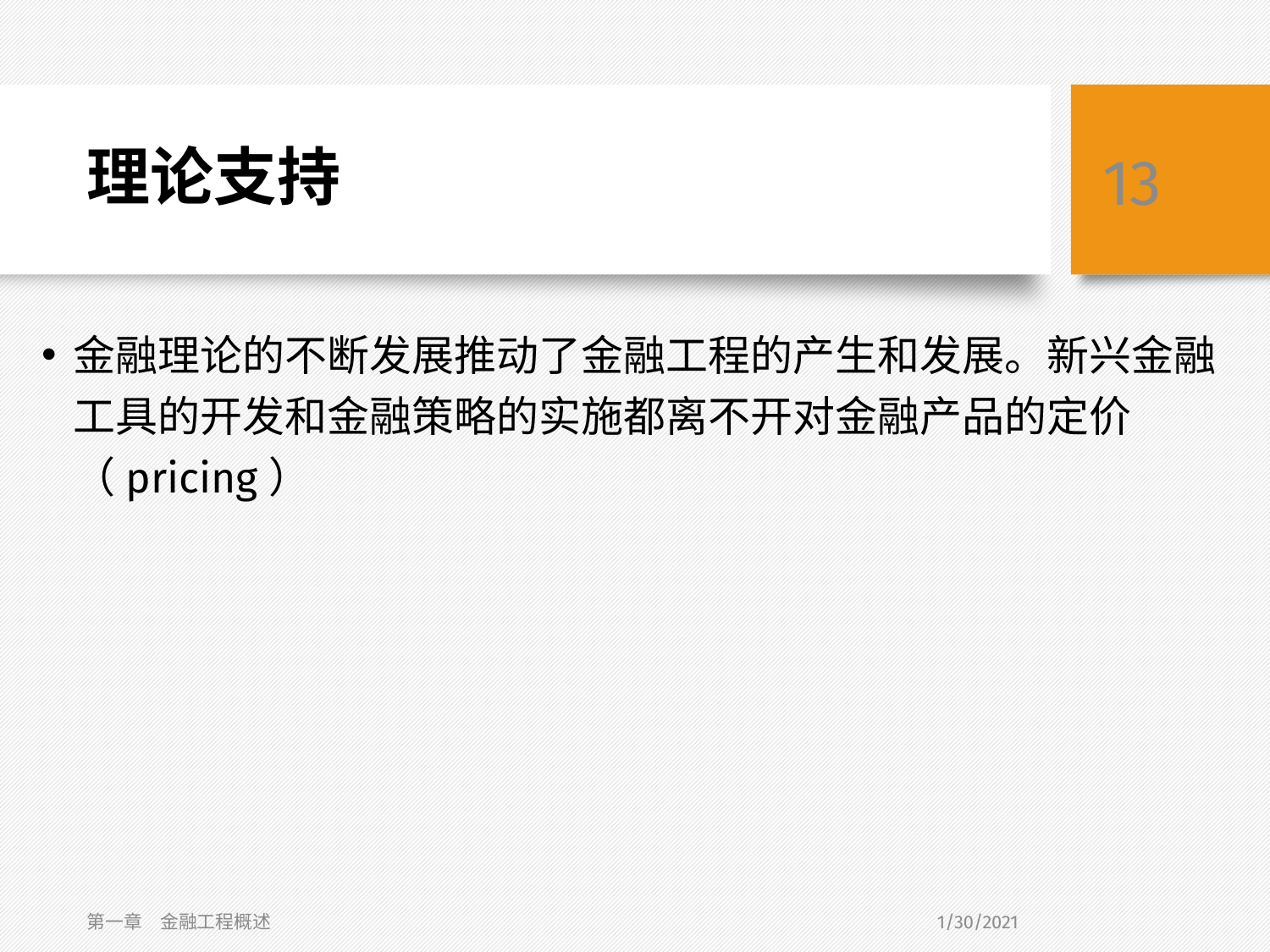

# 理论支持
13
金融理论的不断发展推动了金融工程的产生和发展。新兴金融工具的开发和金融策略的实施都离不开对金融产品的定价（pricing）
1/30/2021
第一章　金融工程概述